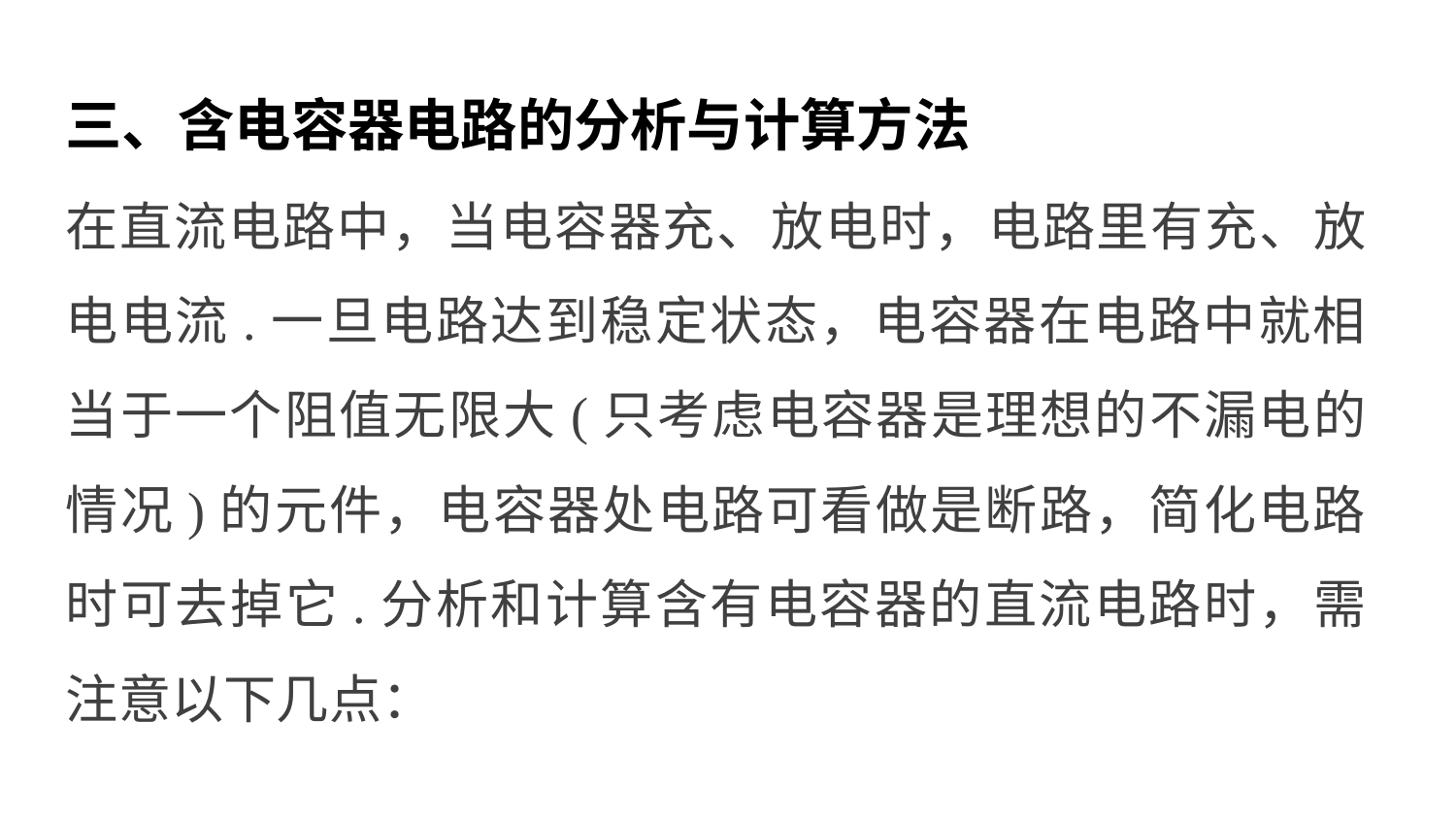

三、含电容器电路的分析与计算方法
在直流电路中，当电容器充、放电时，电路里有充、放电电流.一旦电路达到稳定状态，电容器在电路中就相当于一个阻值无限大(只考虑电容器是理想的不漏电的情况)的元件，电容器处电路可看做是断路，简化电路时可去掉它.分析和计算含有电容器的直流电路时，需注意以下几点：